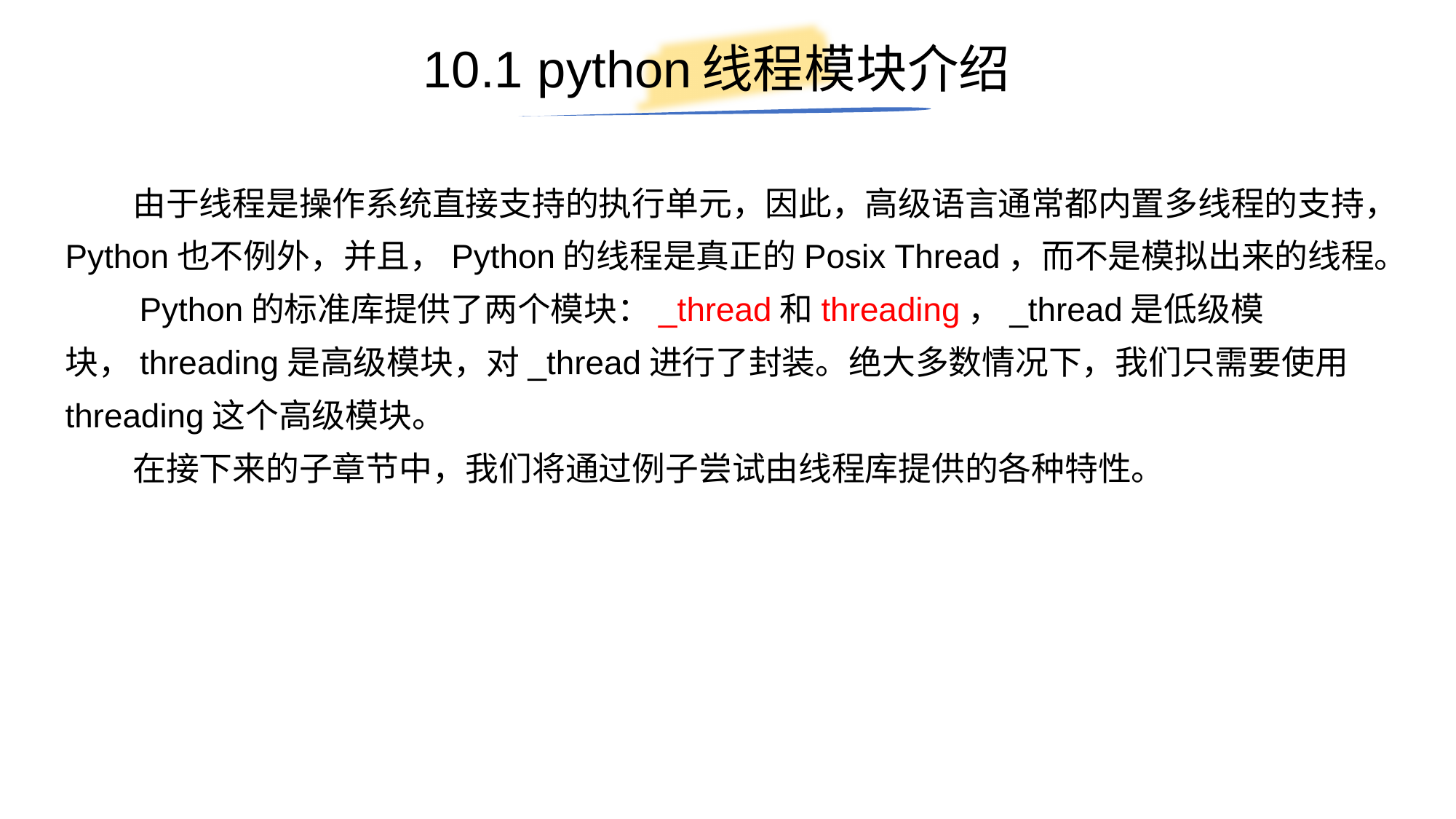

# 10.1 python线程模块介绍

        由于线程是操作系统直接支持的执行单元，因此，高级语言通常都内置多线程的支持，Python也不例外，并且，Python的线程是真正的Posix Thread，而不是模拟出来的线程。
        Python的标准库提供了两个模块：_thread和threading，_thread是低级模块，threading是高级模块，对_thread进行了封装。绝大多数情况下，我们只需要使用threading这个高级模块。
        在接下来的子章节中，我们将通过例子尝试由线程库提供的各种特性。